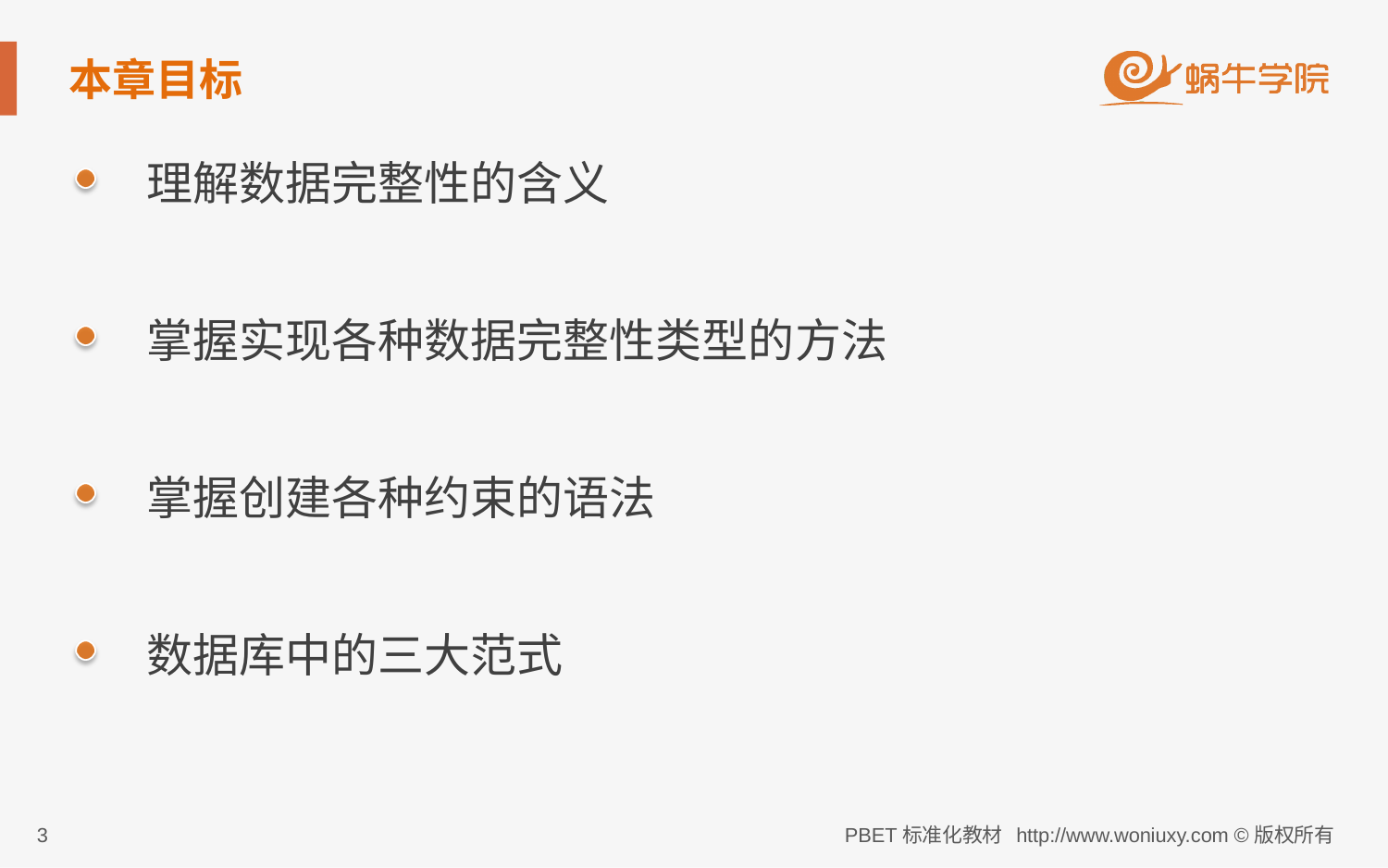

# 本章目标
理解数据完整性的含义

掌握实现各种数据完整性类型的方法

掌握创建各种约束的语法

数据库中的三大范式